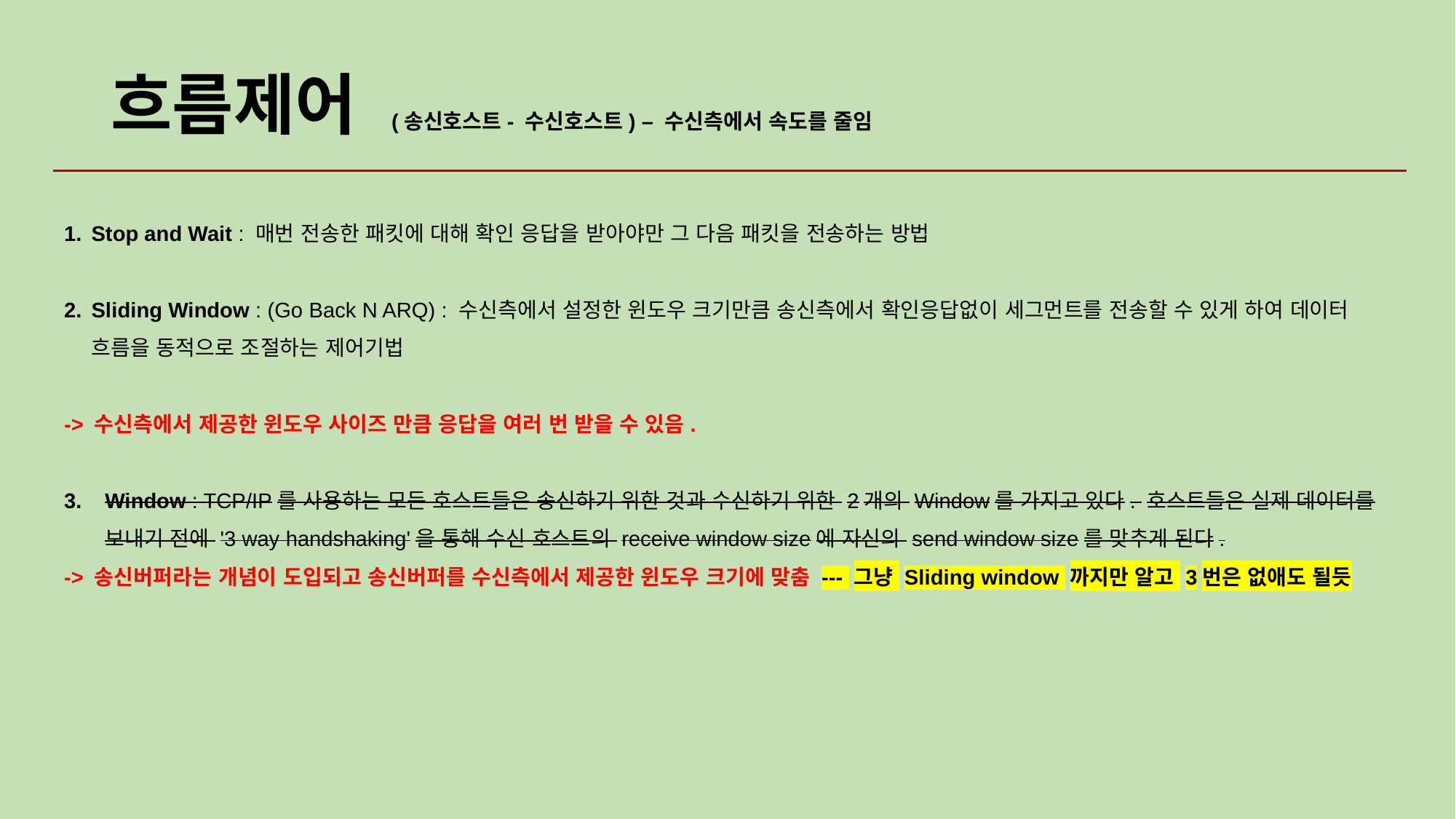

# 흐름제어 (송신호스트- 수신호스트) – 수신측에서 속도를 줄임
Stop and Wait : 매번 전송한 패킷에 대해 확인 응답을 받아야만 그 다음 패킷을 전송하는 방법

Sliding Window : (Go Back N ARQ) : 수신측에서 설정한 윈도우 크기만큼 송신측에서 확인응답없이 세그먼트를 전송할 수 있게 하여 데이터 흐름을 동적으로 조절하는 제어기법

-> 수신측에서 제공한 윈도우 사이즈 만큼 응답을 여러 번 받을 수 있음.

Window : TCP/IP를 사용하는 모든 호스트들은 송신하기 위한 것과 수신하기 위한 2개의 Window를 가지고 있다. 호스트들은 실제 데이터를 보내기 전에 '3 way handshaking'을 통해 수신 호스트의 receive window size에 자신의 send window size를 맞추게 된다.
-> 송신버퍼라는 개념이 도입되고 송신버퍼를 수신측에서 제공한 윈도우 크기에 맞춤 --- 그냥 Sliding window 까지만 알고 3번은 없애도 될듯